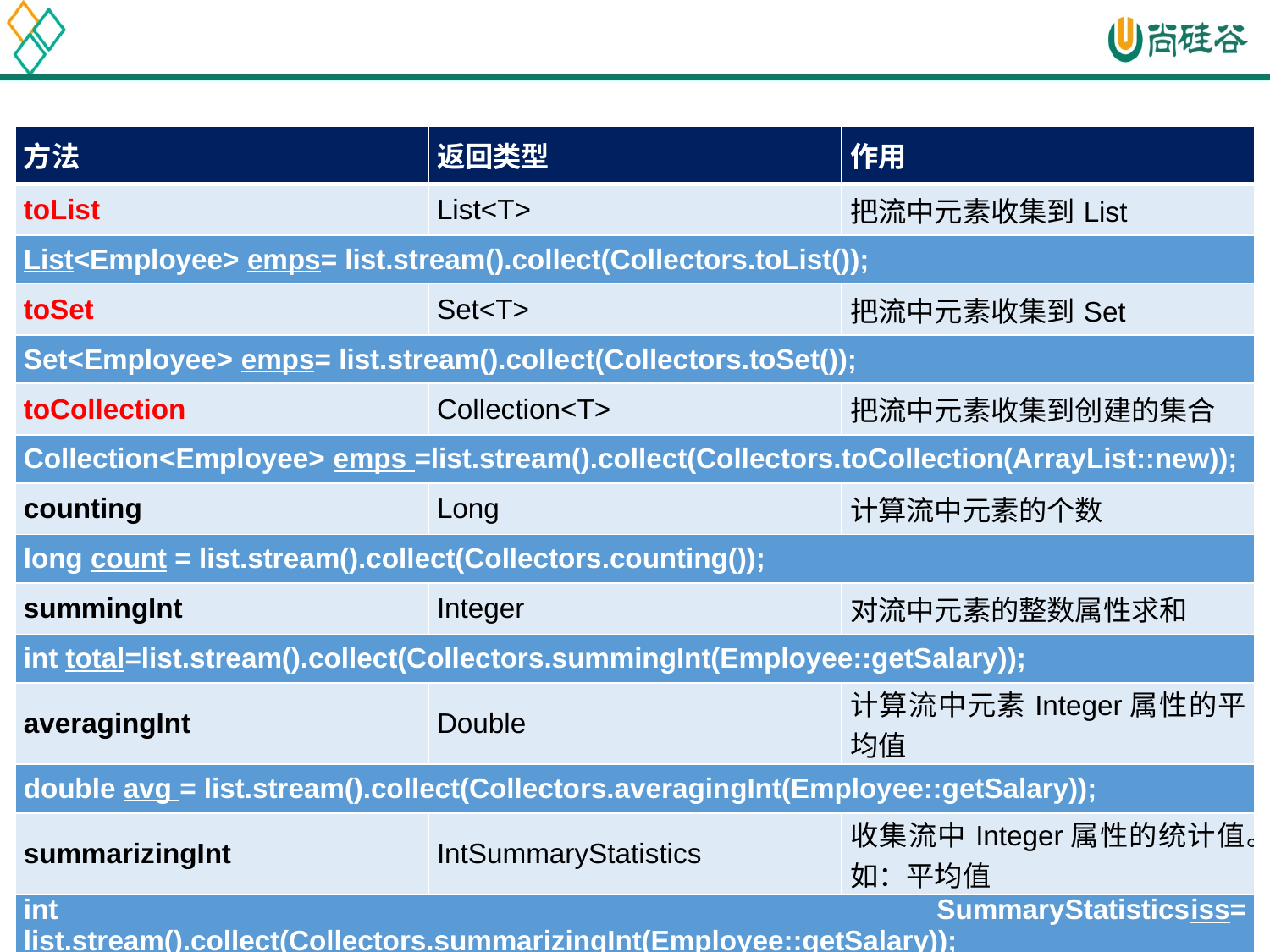

| 方法 | 返回类型 | 作用 |
| --- | --- | --- |
| toList | List<T> | 把流中元素收集到List |
| List<Employee> emps= list.stream().collect(Collectors.toList()); |  |  |
| toSet | Set<T> | 把流中元素收集到Set |
| Set<Employee> emps= list.stream().collect(Collectors.toSet()); |  |  |
| toCollection | Collection<T> | 把流中元素收集到创建的集合 |
| Collection<Employee> emps =list.stream().collect(Collectors.toCollection(ArrayList::new)); |  |  |
| counting | Long | 计算流中元素的个数 |
| long count = list.stream().collect(Collectors.counting()); |  |  |
| summingInt | Integer | 对流中元素的整数属性求和 |
| int total=list.stream().collect(Collectors.summingInt(Employee::getSalary)); |  |  |
| averagingInt | Double | 计算流中元素Integer属性的平均值 |
| double avg = list.stream().collect(Collectors.averagingInt(Employee::getSalary)); |  |  |
| summarizingInt | IntSummaryStatistics | 收集流中Integer属性的统计值。如：平均值 |
| int SummaryStatisticsiss= list.stream().collect(Collectors.summarizingInt(Employee::getSalary)); |  |  |